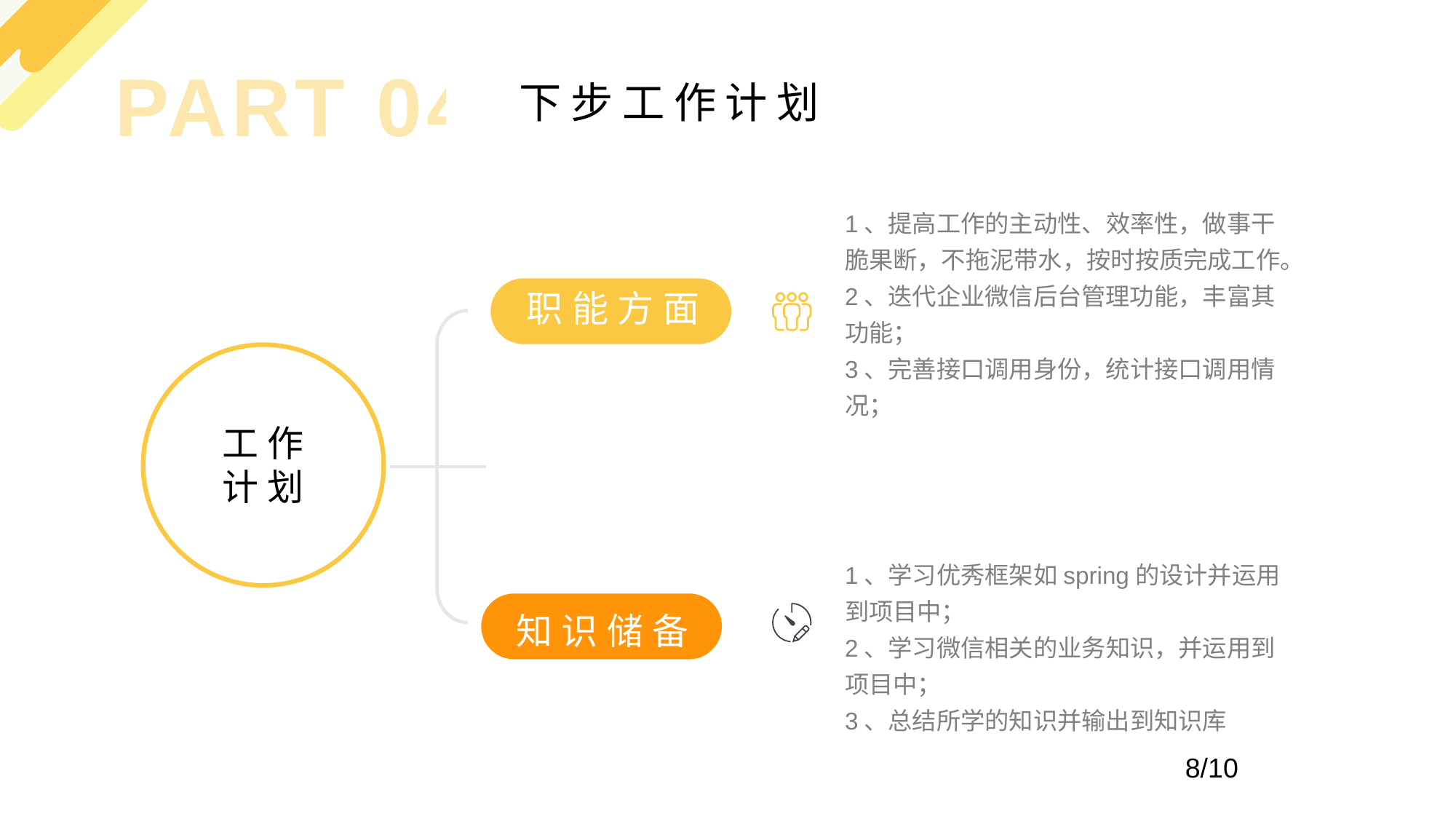

PART 04
下步工作计划
1、提高工作的主动性、效率性，做事干脆果断，不拖泥带水，按时按质完成工作。
2、迭代企业微信后台管理功能，丰富其功能；
3、完善接口调用身份，统计接口调用情况；

职能方面

工作
计划
1、学习优秀框架如spring的设计并运用到项目中；
2、学习微信相关的业务知识，并运用到项目中；
3、总结所学的知识并输出到知识库

知识储备
8/10